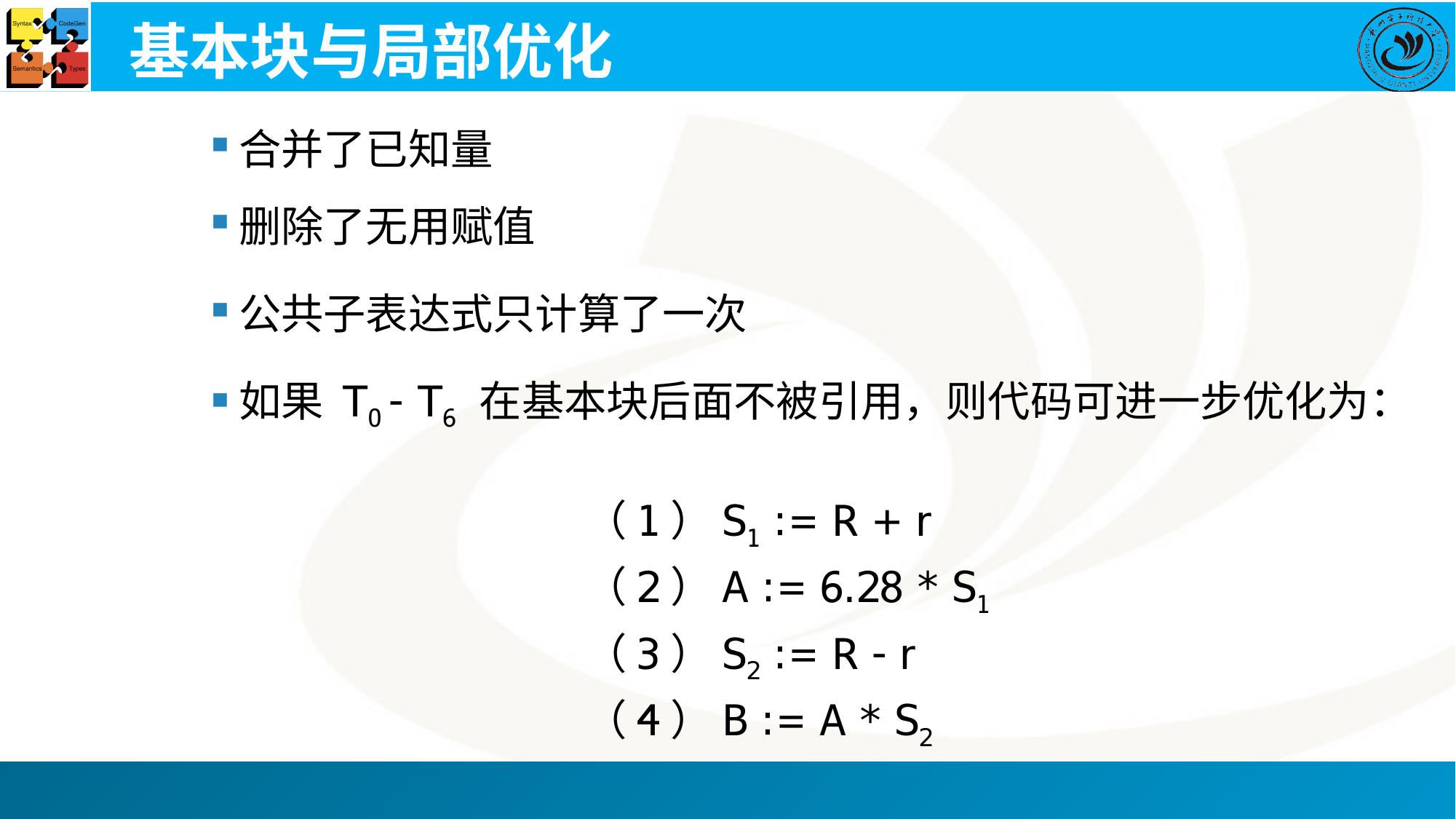

# 基本块与局部优化
合并了已知量
删除了无用赋值
公共子表达式只计算了一次
如果 T0 - T6 在基本块后面不被引用，则代码可进一步优化为：
（1）S1 := R + r
（2）A := 6.28 * S1
（3）S2 := R - r
（4）B := A * S2
35